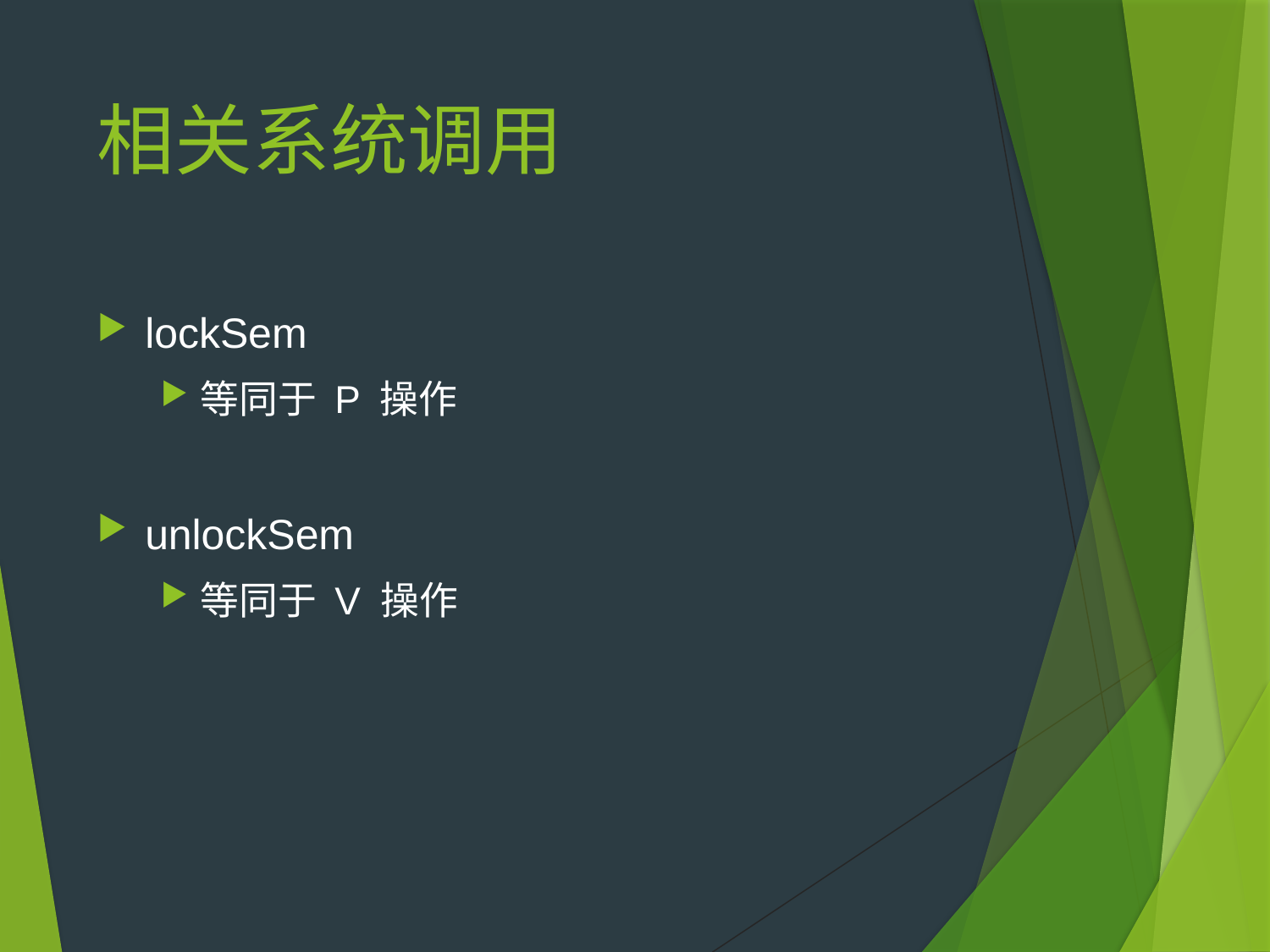

# 相关系统调用
lockSem
等同于 P 操作

unlockSem
等同于 V 操作